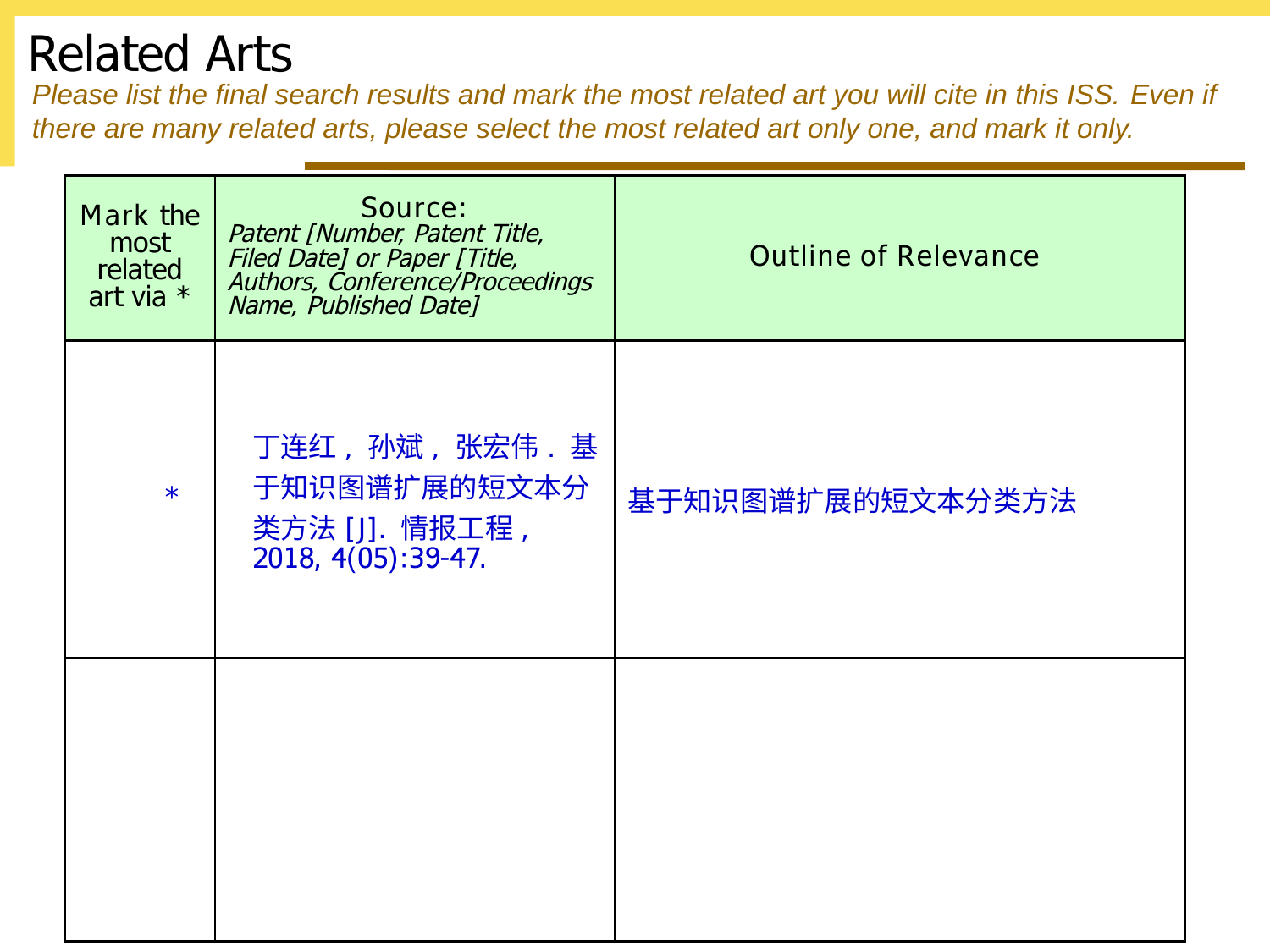

# Related Arts
Please list the final search results and mark the most related art you will cite in this ISS. Even if there are many related arts, please select the most related art only one, and mark it only.
| Mark the most related art via \* | Source: Patent [Number, Patent Title, Filed Date] or Paper [Title, Authors, Conference/Proceedings Name, Published Date] | Outline of Relevance |
| --- | --- | --- |
| \* | 丁连红, 孙斌, 张宏伟. 基于知识图谱扩展的短文本分类方法[J]. 情报工程, 2018, 4(05):39-47. | 基于知识图谱扩展的短文本分类方法 |
|  |  |  |